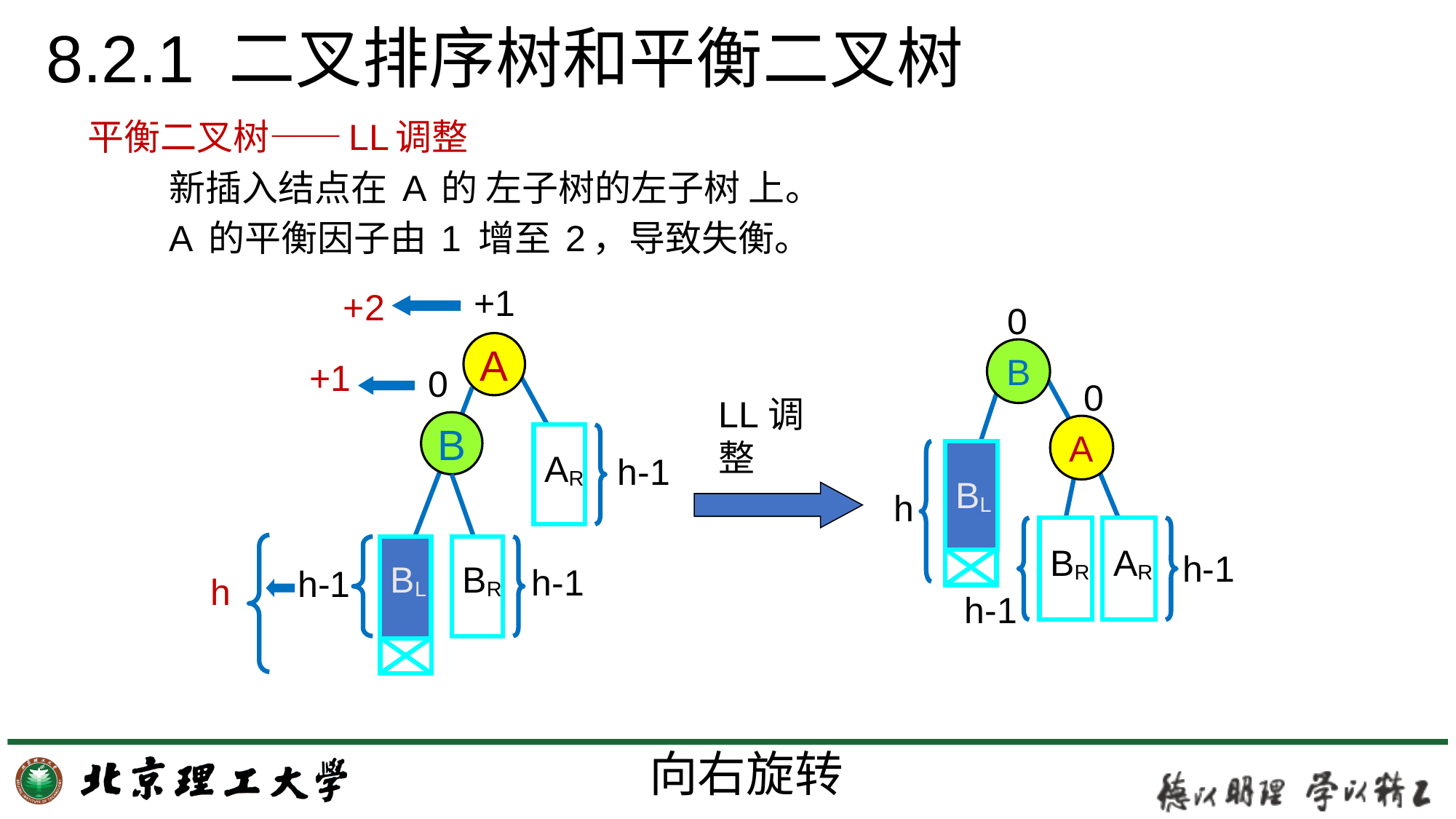

# 8.2.1 二叉排序树和平衡二叉树
平衡二叉树——LL调整
	新插入结点在 A 的 左子树的左子树 上。
	A 的平衡因子由 1 增至 2，导致失衡。
+1
+2
0

A

B

AR
h-1

BL
BR
h-1
h-1
B

A

BL
h

BR
AR
h-1

h-1
+1
0
0

LL调整

h

向右旋转